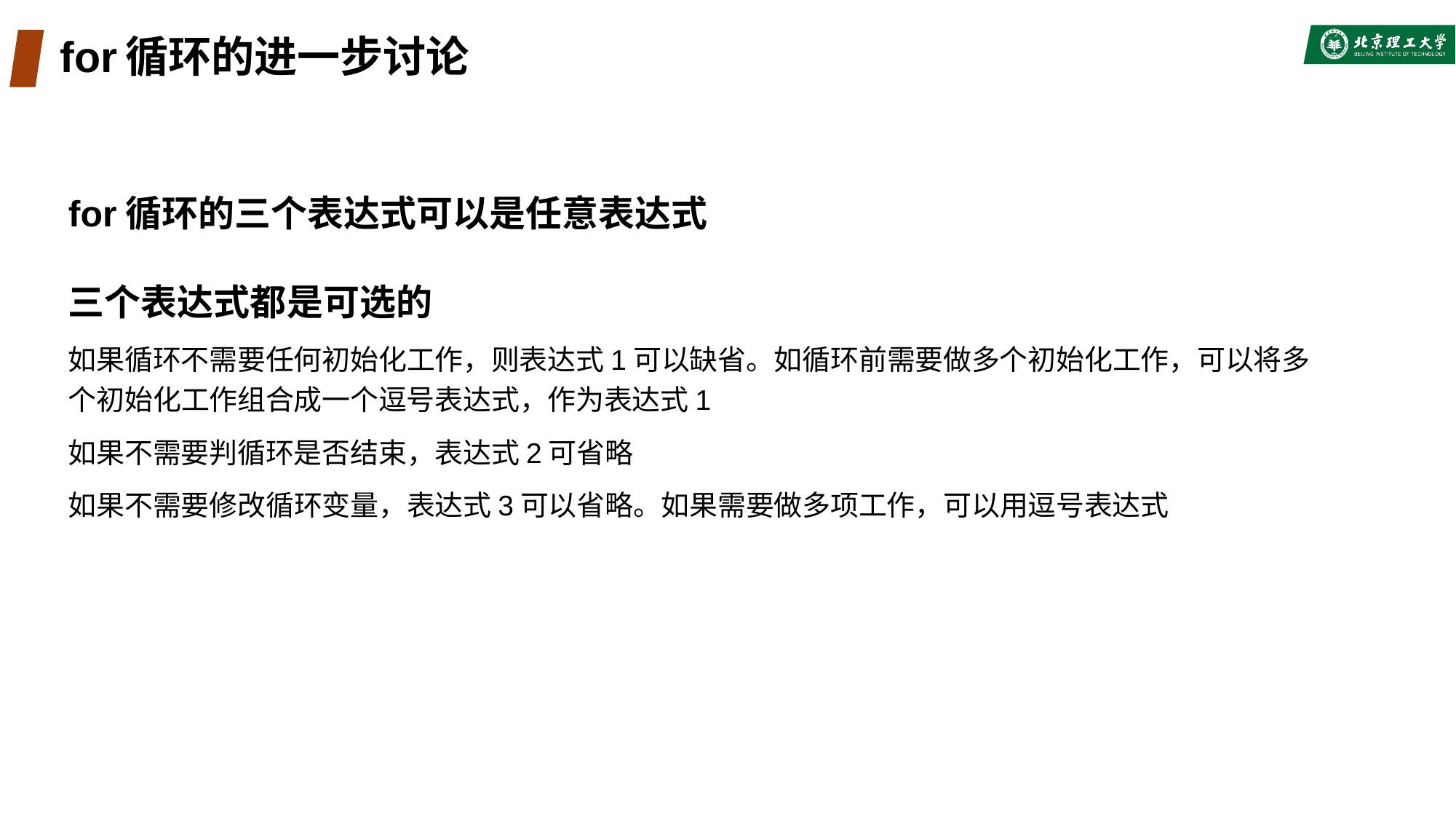

# for循环的进一步讨论
for循环的三个表达式可以是任意表达式
三个表达式都是可选的
如果循环不需要任何初始化工作，则表达式1可以缺省。如循环前需要做多个初始化工作，可以将多个初始化工作组合成一个逗号表达式，作为表达式1
如果不需要判循环是否结束，表达式2可省略
如果不需要修改循环变量，表达式3可以省略。如果需要做多项工作，可以用逗号表达式